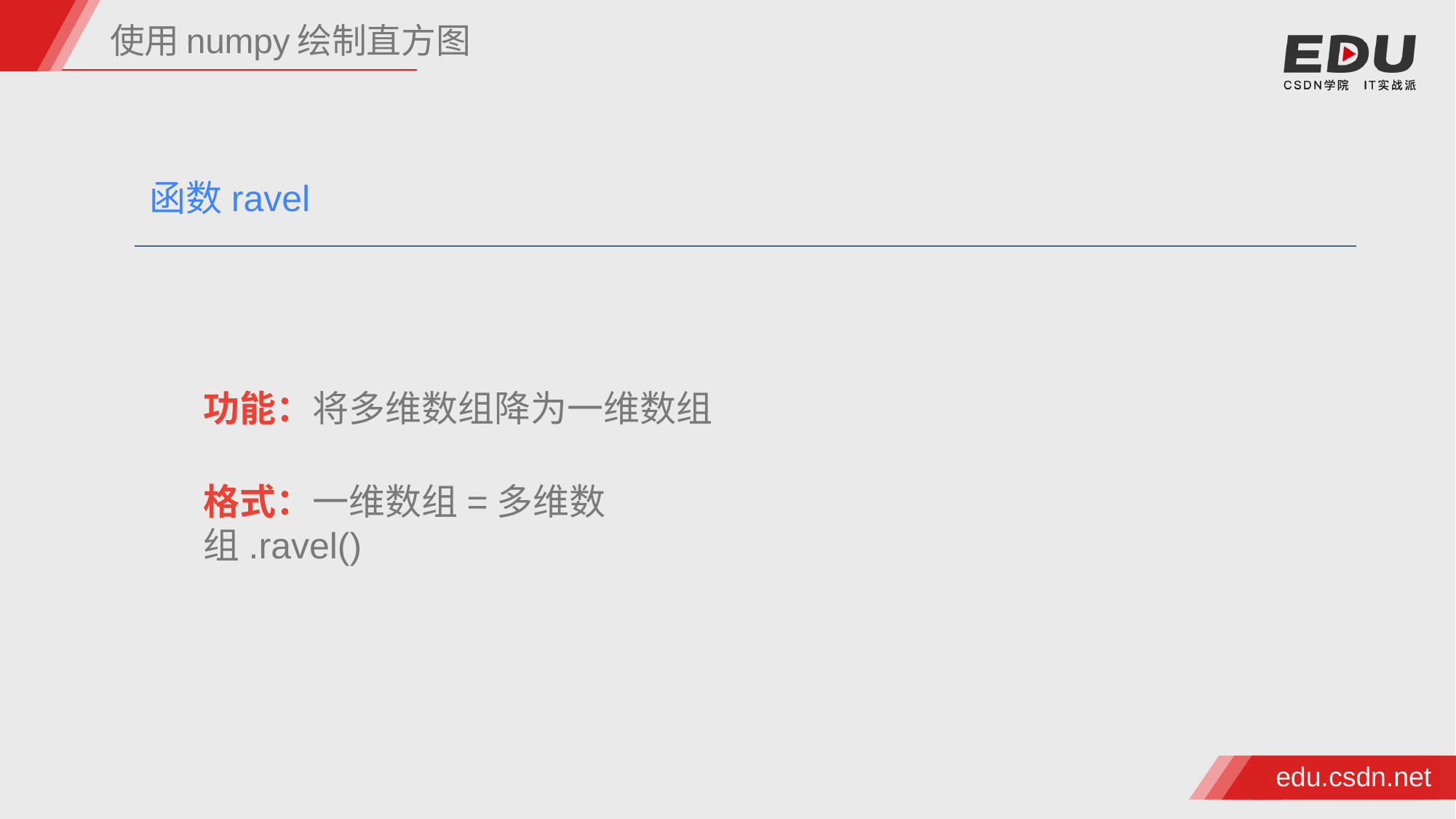

使用numpy绘制直方图
函数ravel
功能：将多维数组降为一维数组
格式：一维数组=多维数组.ravel()